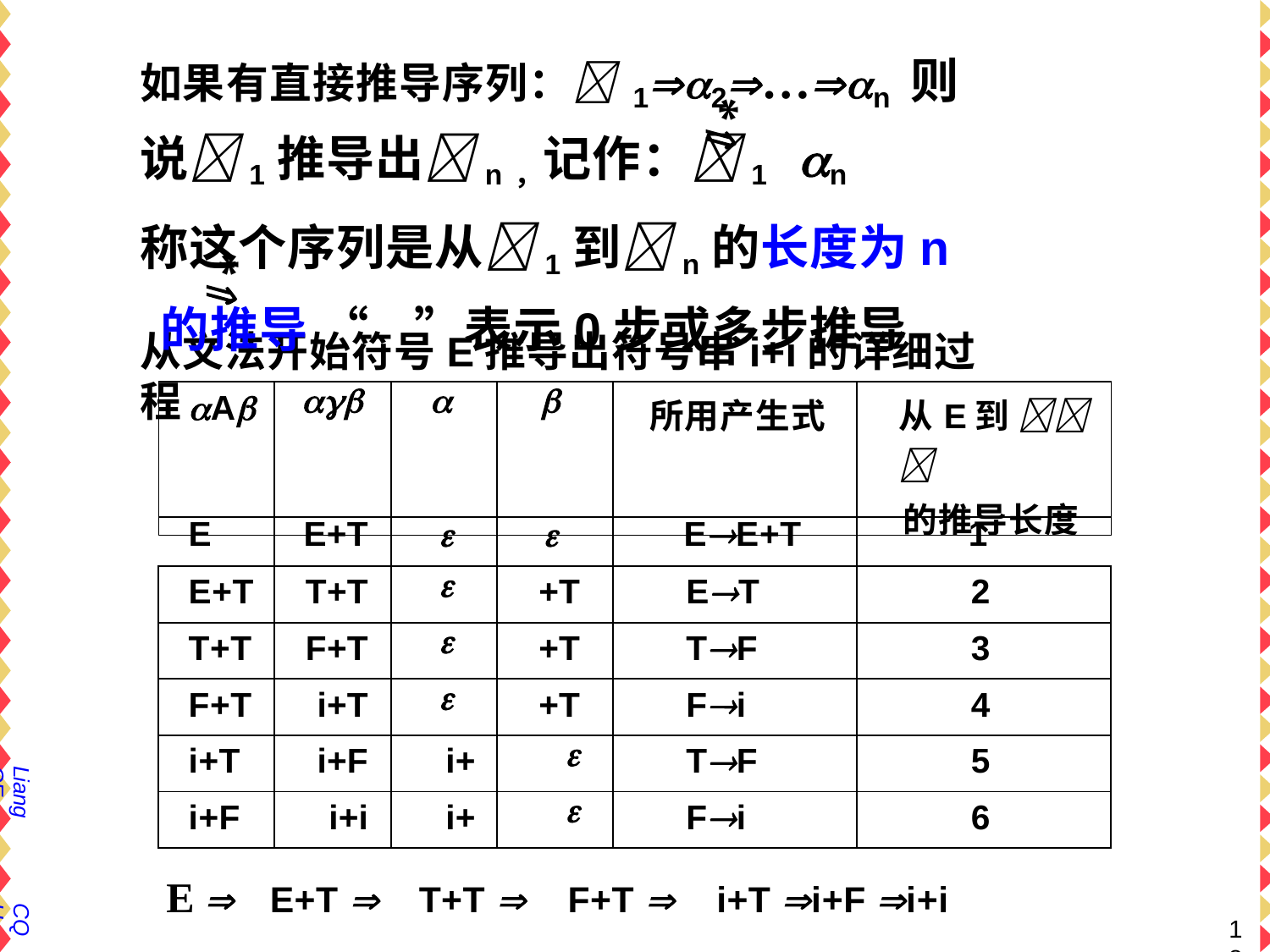

# 如果有直接推导序列：α1⇒α2⇒…⇒αn 则说α1推导出αn，记作：α1	αn
称这个序列是从α1到αn的长度为n的推导 “	”表示0步或多步推导
*⇑
*⇑
从文法开始符号E推导出符号串i+i的详细过程
| αAβ | αγβ | α | β | 所用产生式 | 从E到 αγβ 的推导长度 |
| --- | --- | --- | --- | --- | --- |
| E | E+T | ε | ε | E→E+T | 1 |
| E+T | T+T | ε | +T | E→T | 2 |
| T+T | F+T | ε | +T | T→F | 3 |
| F+T | i+T | ε | +T | F→i | 4 |
| i+T | i+F | i+ | ε | T→F | 5 |
| i+F | i+i | i+ | ε | F→i | 6 |

Liang GE
E ⇒	E+T ⇒	T+T ⇒	F+T ⇒	i+T ⇒i+F ⇒i+i
CQU
18